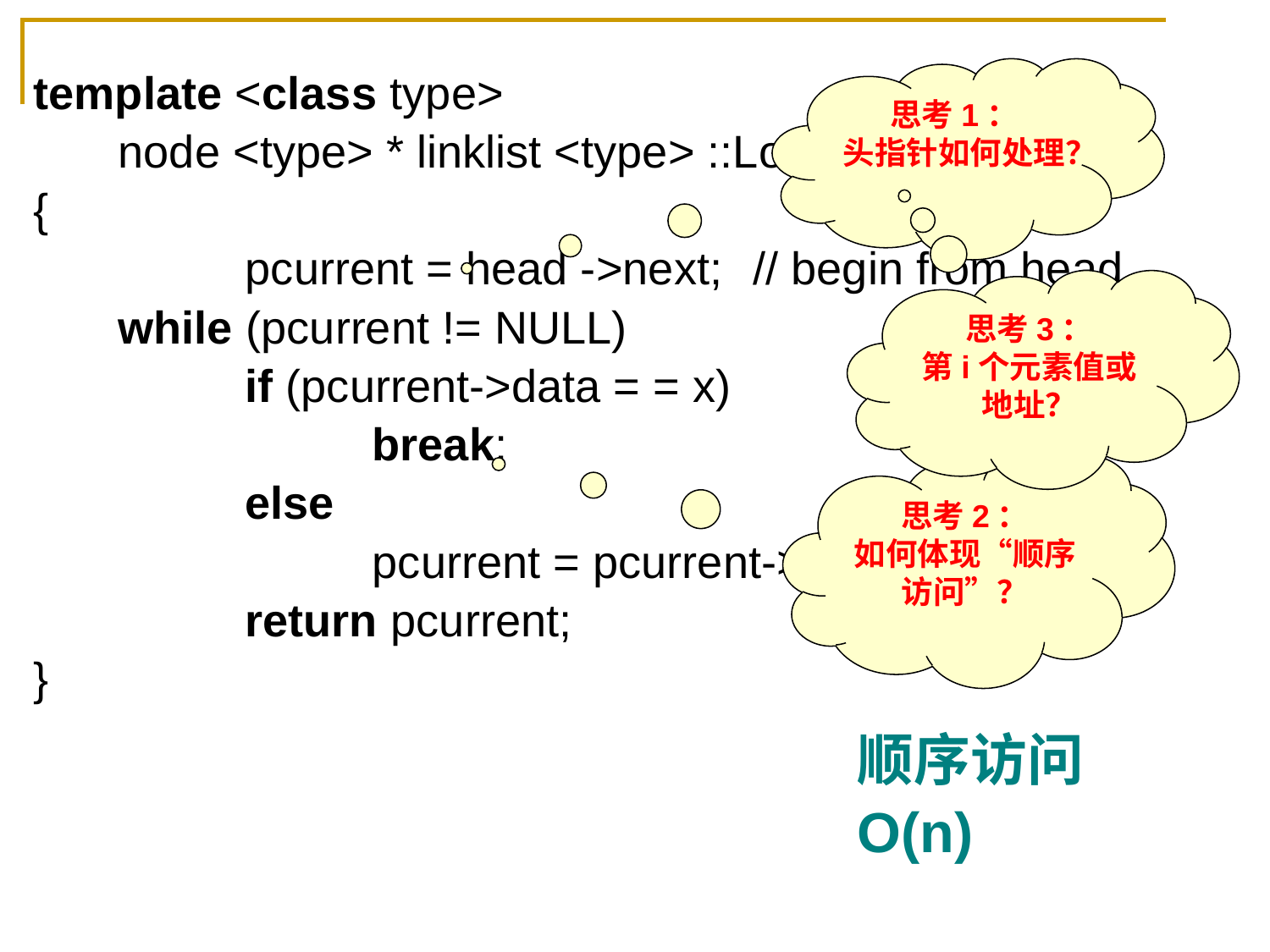

思考1：
头指针如何处理？
template <class type>
	node <type> * linklist <type> ::Locate( type & x)
{
		pcurrent = head ->next;	// begin from head
	while (pcurrent != NULL)
		if (pcurrent->data = = x) 		// find the first
			break;
		else
			pcurrent = pcurrent->next;
		return pcurrent;
}
思考3：
第i个元素值或地址？
思考2：
如何体现“顺序访问”？
顺序访问
O(n)